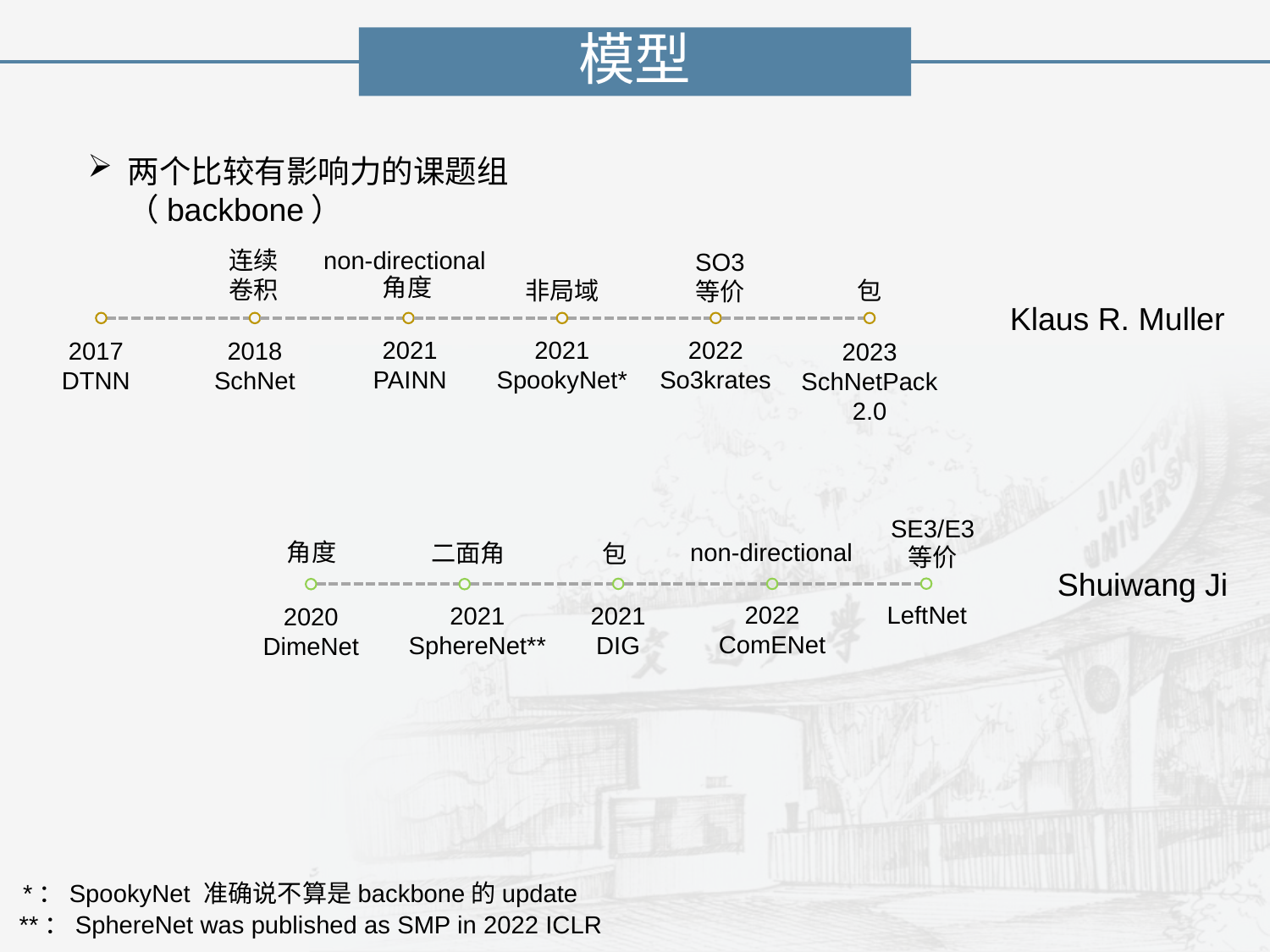

模型
两个比较有影响力的课题组（backbone）
non-directional
连续卷积
SO3
等价
角度
非局域
包
Klaus R. Muller

2021 PAINN
2021 SpookyNet*
2022 So3krates
2018 SchNet
2017 DTNN
2023 SchNetPack 2.0
SE3/E3
等价
角度
non-directional
二面角
包
Shuiwang Ji

2022 ComENet
LeftNet
2021 DIG
2021 SphereNet**
2020 DimeNet
*：SpookyNet 准确说不算是backbone的update
**：SphereNet was published as SMP in 2022 ICLR